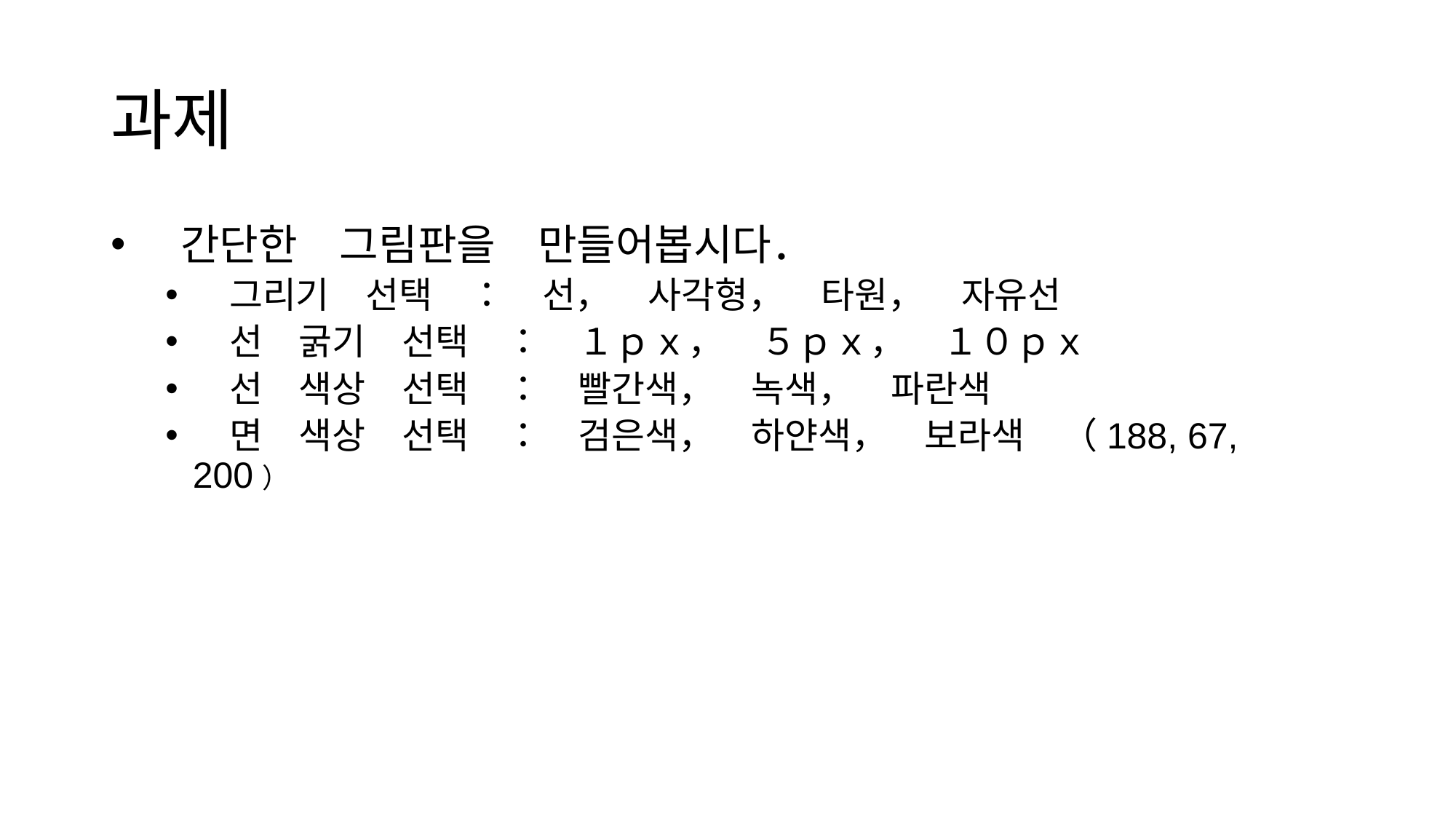

# 과제
　간단한　그림판을　만들어봅시다．
　그리기　선택　：　선，　사각형，　타원，　자유선
　선　굵기　선택　：　１ｐｘ，　５ｐｘ，　１０ｐｘ
　선　색상　선택　：　빨간색，　녹색，　파란색
　면　색상　선택　：　검은색，　하얀색，　보라색　（188, 67, 200）